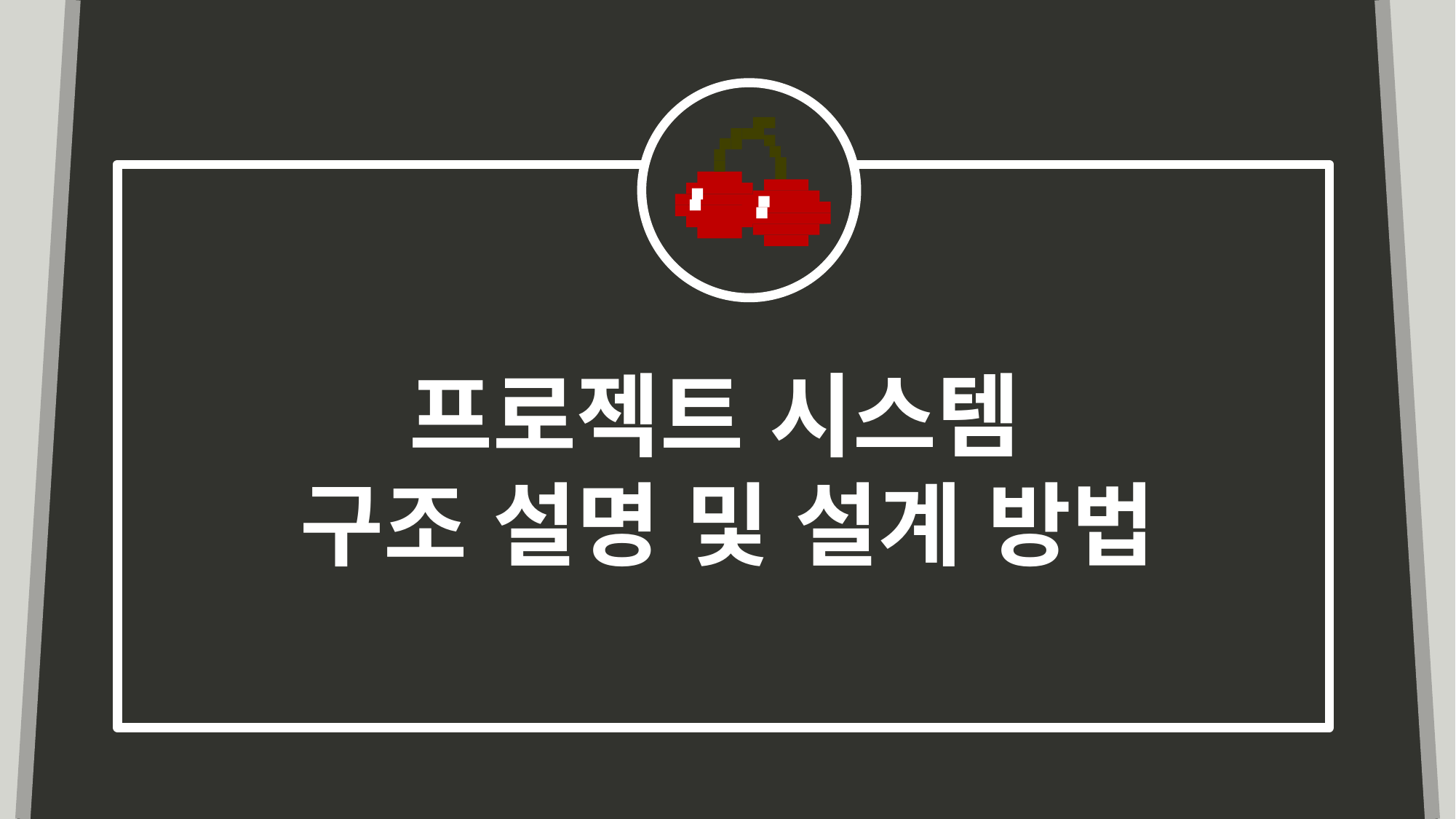

프로젝트 시스템
구조 설명 및 설계 방법